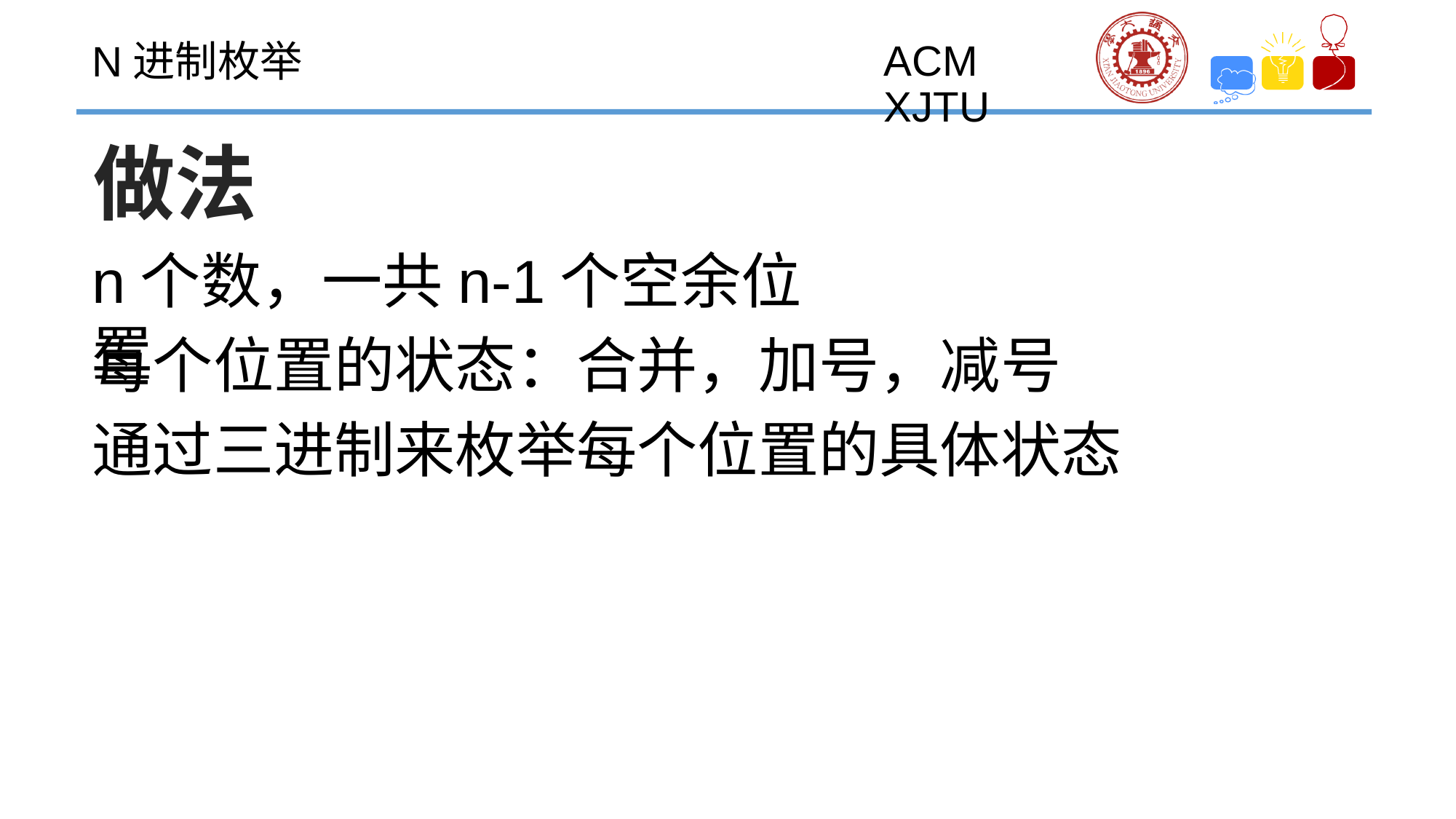

N进制枚举
做法
n个数，一共n-1个空余位置
每个位置的状态：合并，加号，减号
通过三进制来枚举每个位置的具体状态